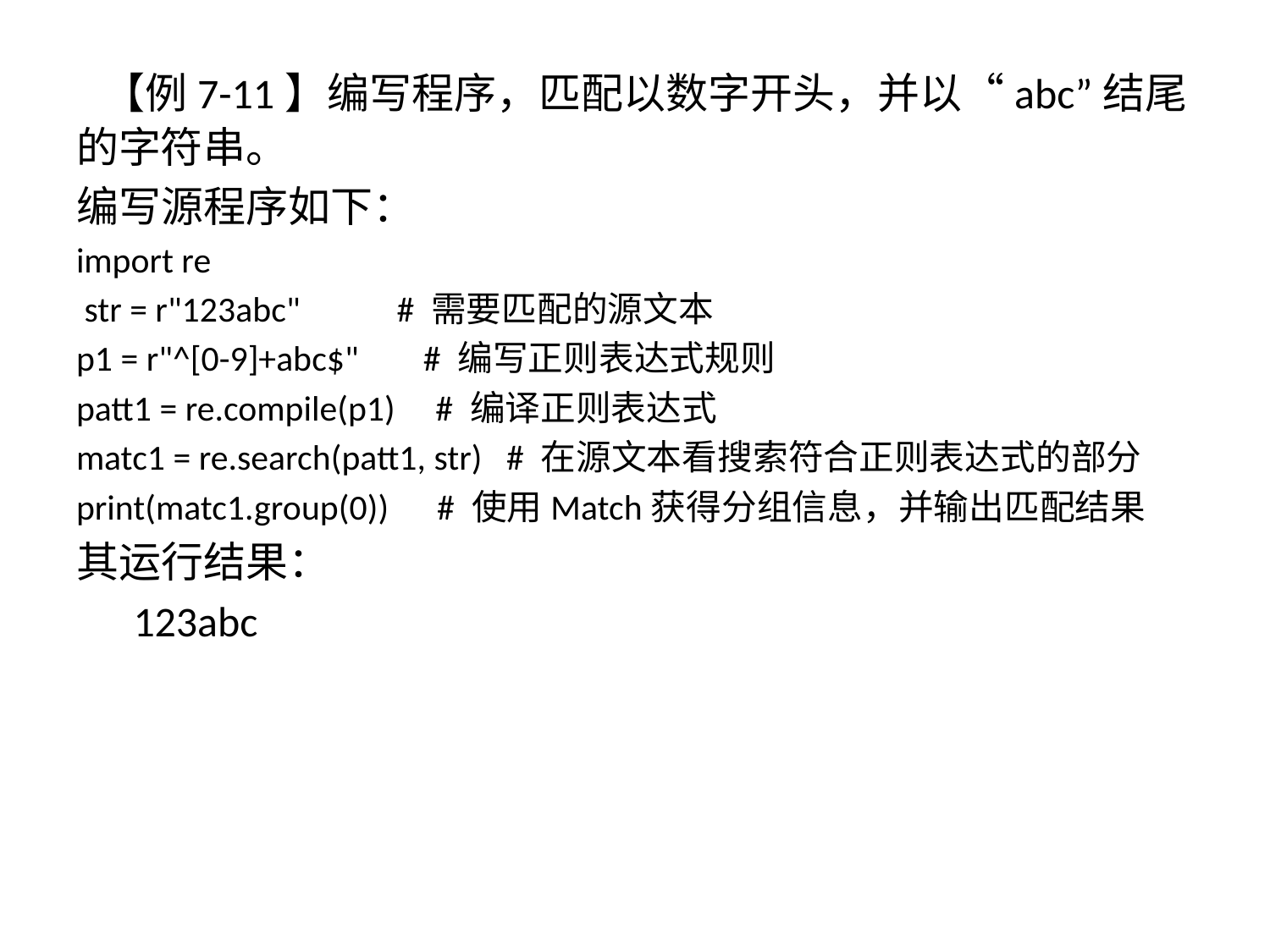

【例7-11】编写程序，匹配以数字开头，并以“abc”结尾的字符串。
编写源程序如下：
import re
 str = r"123abc"            # 需要匹配的源文本
p1 = r"^[0-9]+abc$"        # 编写正则表达式规则
patt1 = re.compile(p1)     # 编译正则表达式
matc1 = re.search(patt1, str)   # 在源文本看搜索符合正则表达式的部分
print(matc1.group(0))      # 使用Match获得分组信息，并输出匹配结果
其运行结果：
      123abc